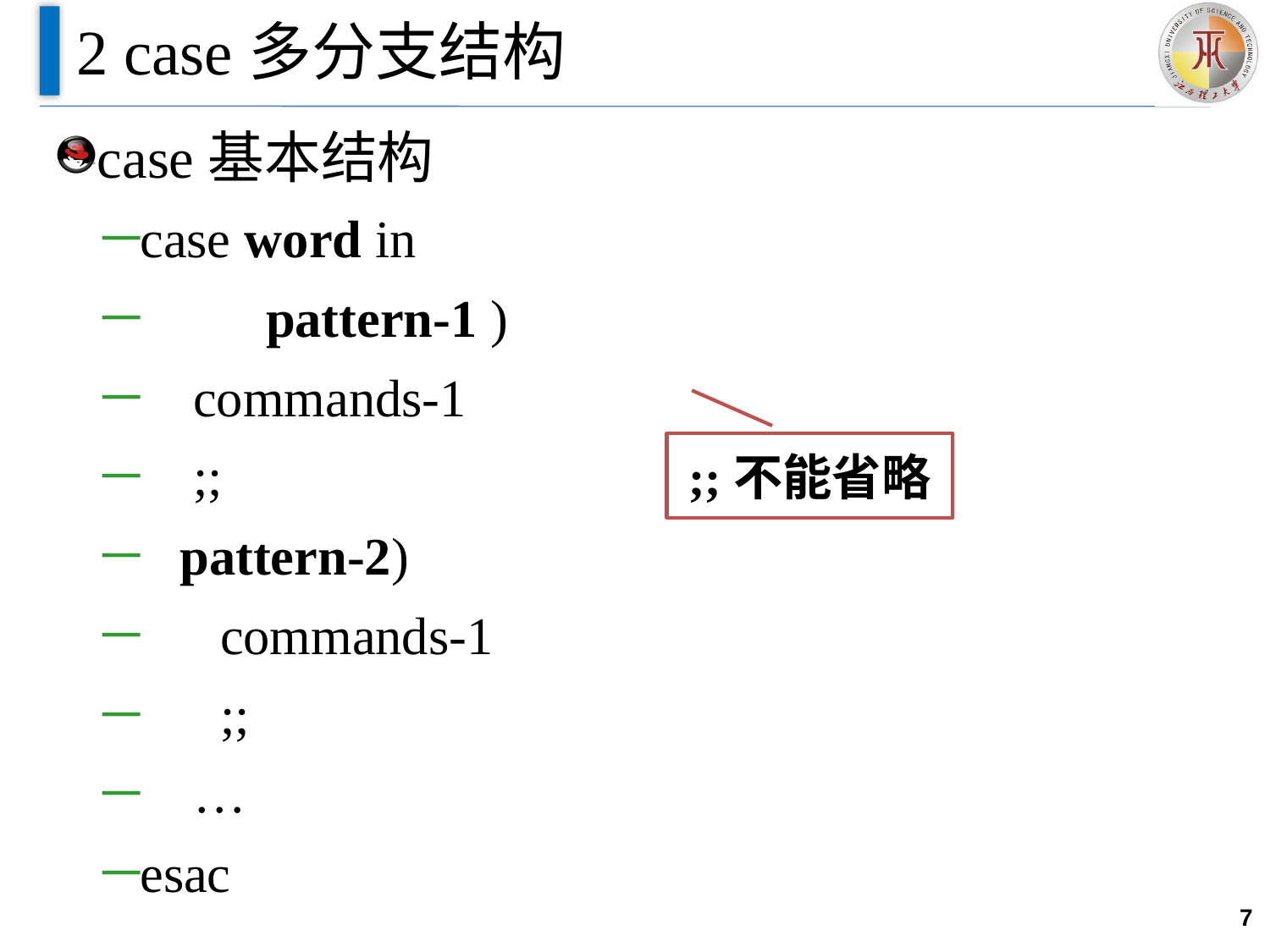

# 2 case多分支结构
case基本结构
case word in
 	pattern-1 )
    commands-1
    ;;
   pattern-2)
      commands-1
      ;;
    …
esac

;;不能省略
7